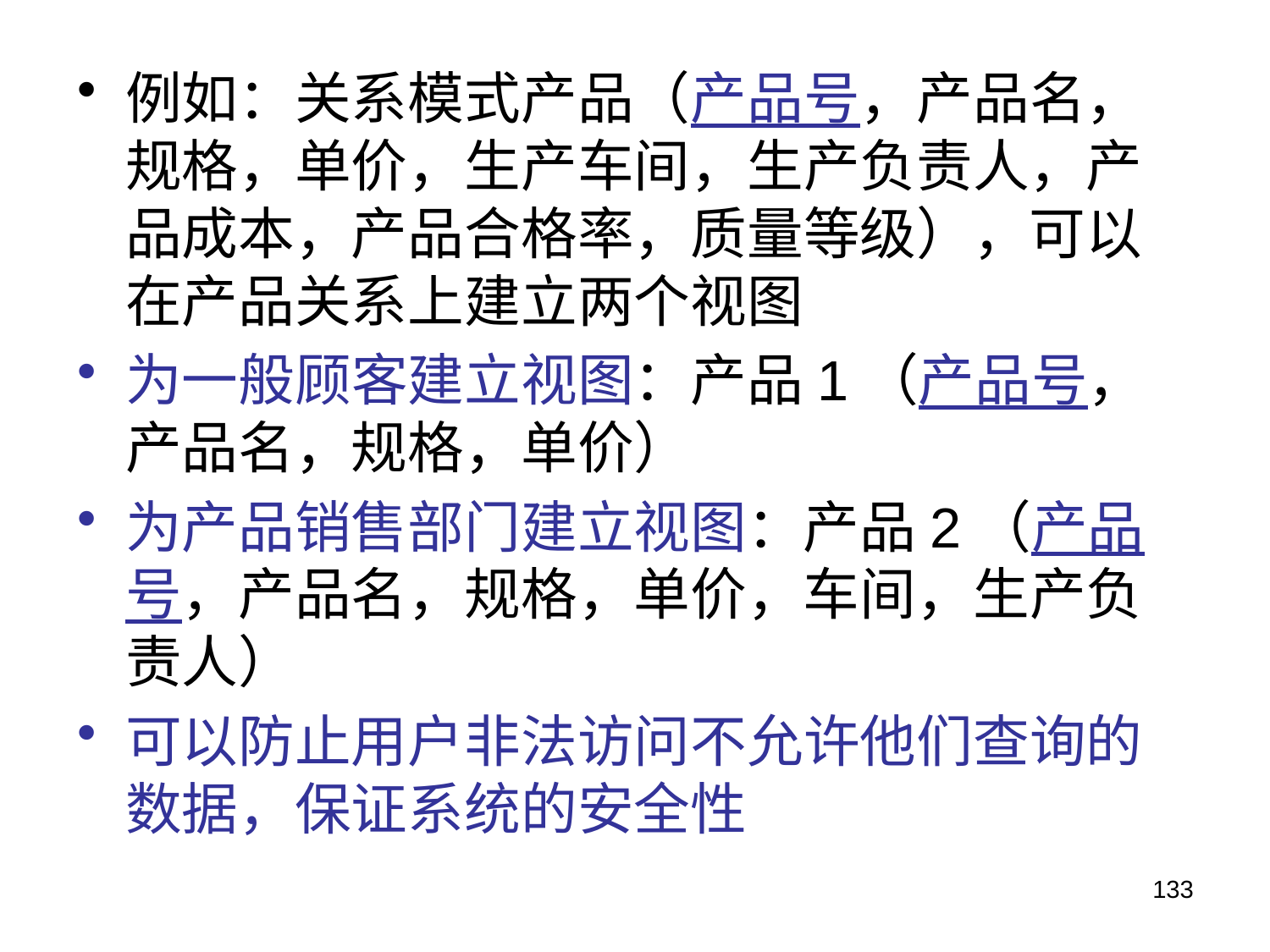

例如：关系模式产品（产品号，产品名，规格，单价，生产车间，生产负责人，产品成本，产品合格率，质量等级），可以在产品关系上建立两个视图
为一般顾客建立视图：产品1（产品号，产品名，规格，单价）
为产品销售部门建立视图：产品2（产品号，产品名，规格，单价，车间，生产负责人）
可以防止用户非法访问不允许他们查询的数据，保证系统的安全性
133